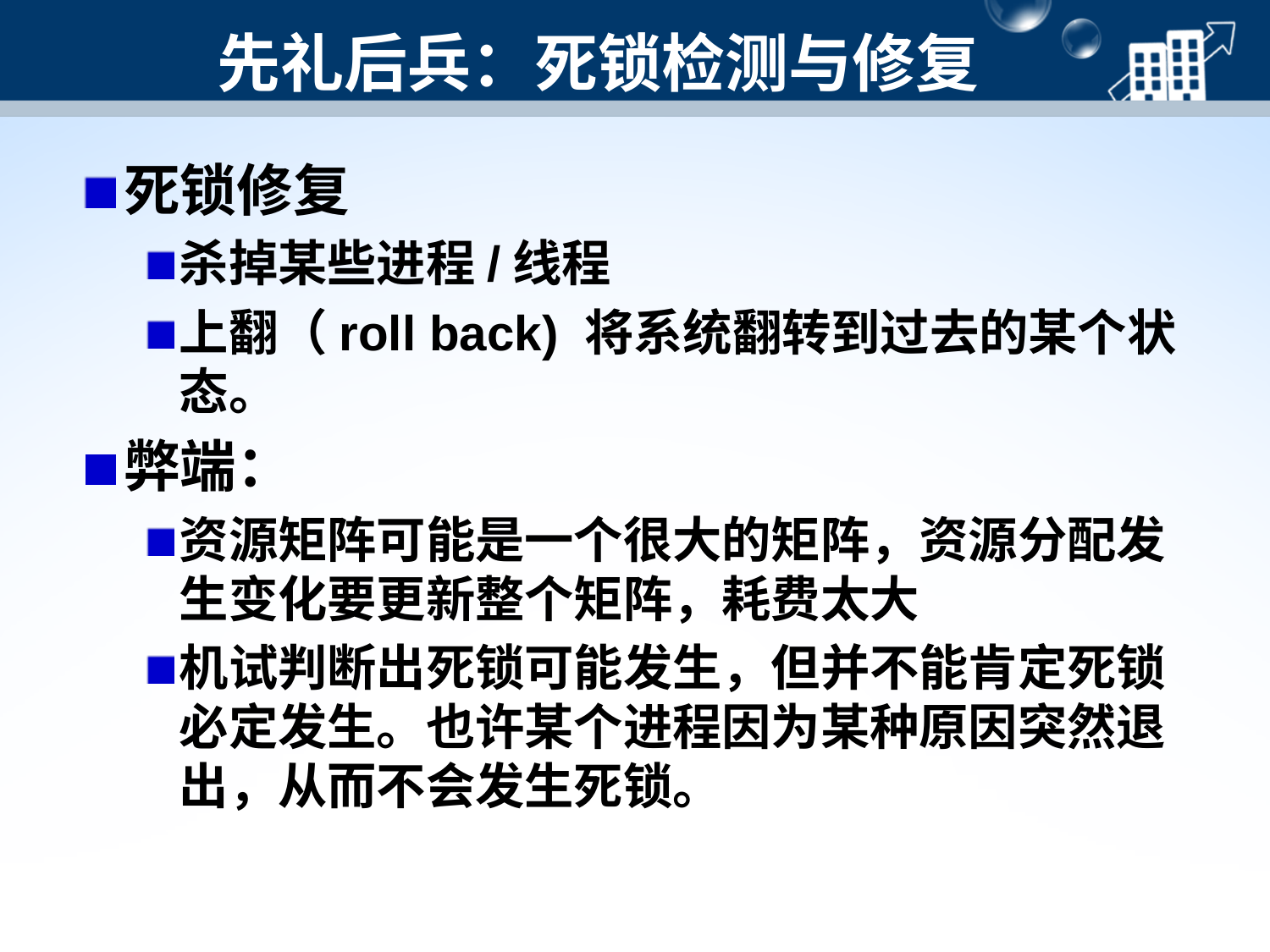

# 先礼后兵：死锁检测与修复
死锁修复
杀掉某些进程/线程
上翻（roll back) 将系统翻转到过去的某个状态。
弊端：
资源矩阵可能是一个很大的矩阵，资源分配发生变化要更新整个矩阵，耗费太大
机试判断出死锁可能发生，但并不能肯定死锁必定发生。也许某个进程因为某种原因突然退出，从而不会发生死锁。